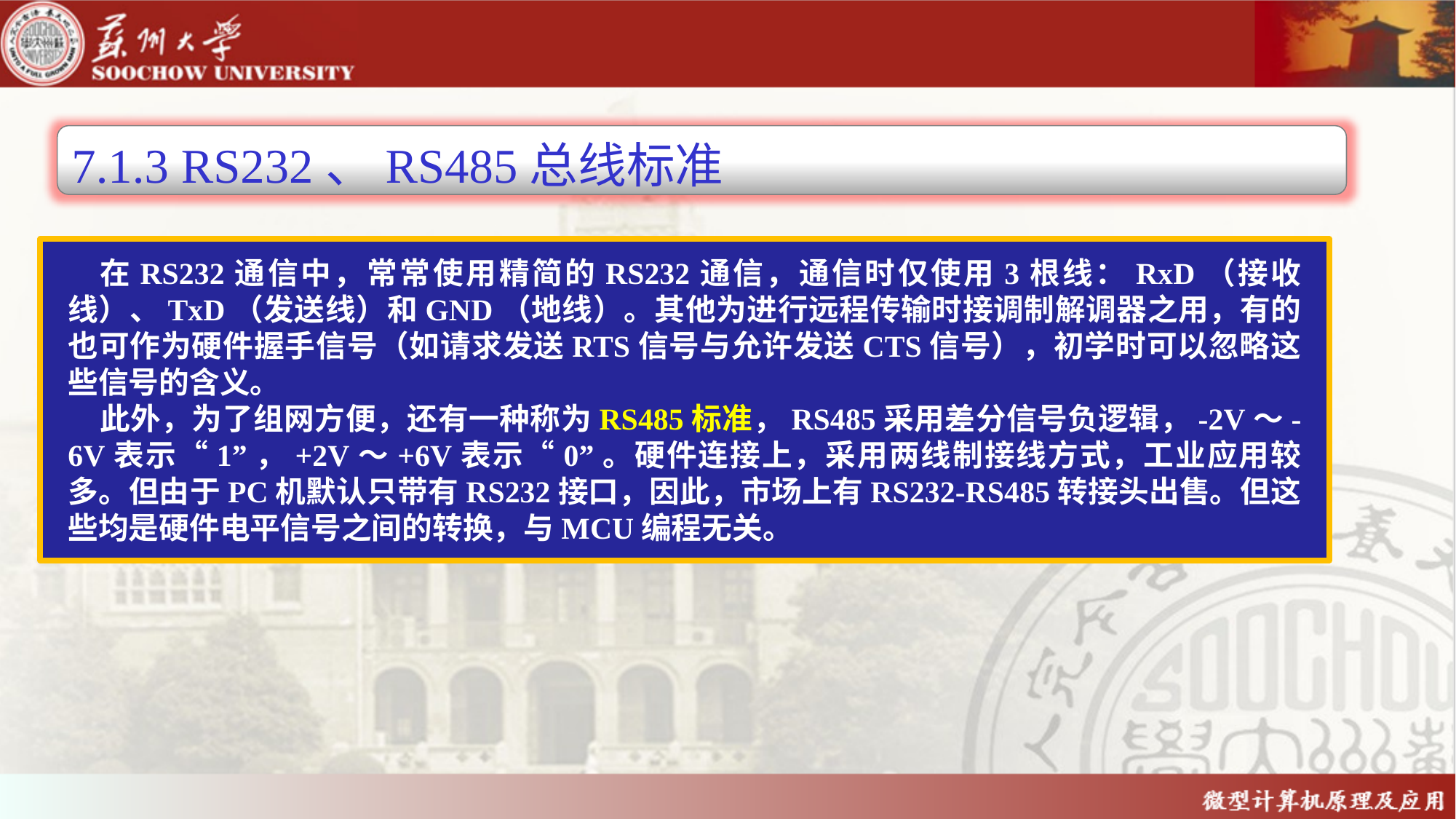

7.1.3 RS232、RS485总线标准
在RS232通信中，常常使用精简的RS232通信，通信时仅使用3根线：RxD（接收线）、TxD（发送线）和GND（地线）。其他为进行远程传输时接调制解调器之用，有的也可作为硬件握手信号（如请求发送RTS信号与允许发送CTS信号），初学时可以忽略这些信号的含义。
此外，为了组网方便，还有一种称为RS485标准，RS485采用差分信号负逻辑，-2V～-6V表示“1”，+2V～+6V表示“0”。硬件连接上，采用两线制接线方式，工业应用较多。但由于PC机默认只带有RS232接口，因此，市场上有RS232-RS485转接头出售。但这些均是硬件电平信号之间的转换，与MCU编程无关。